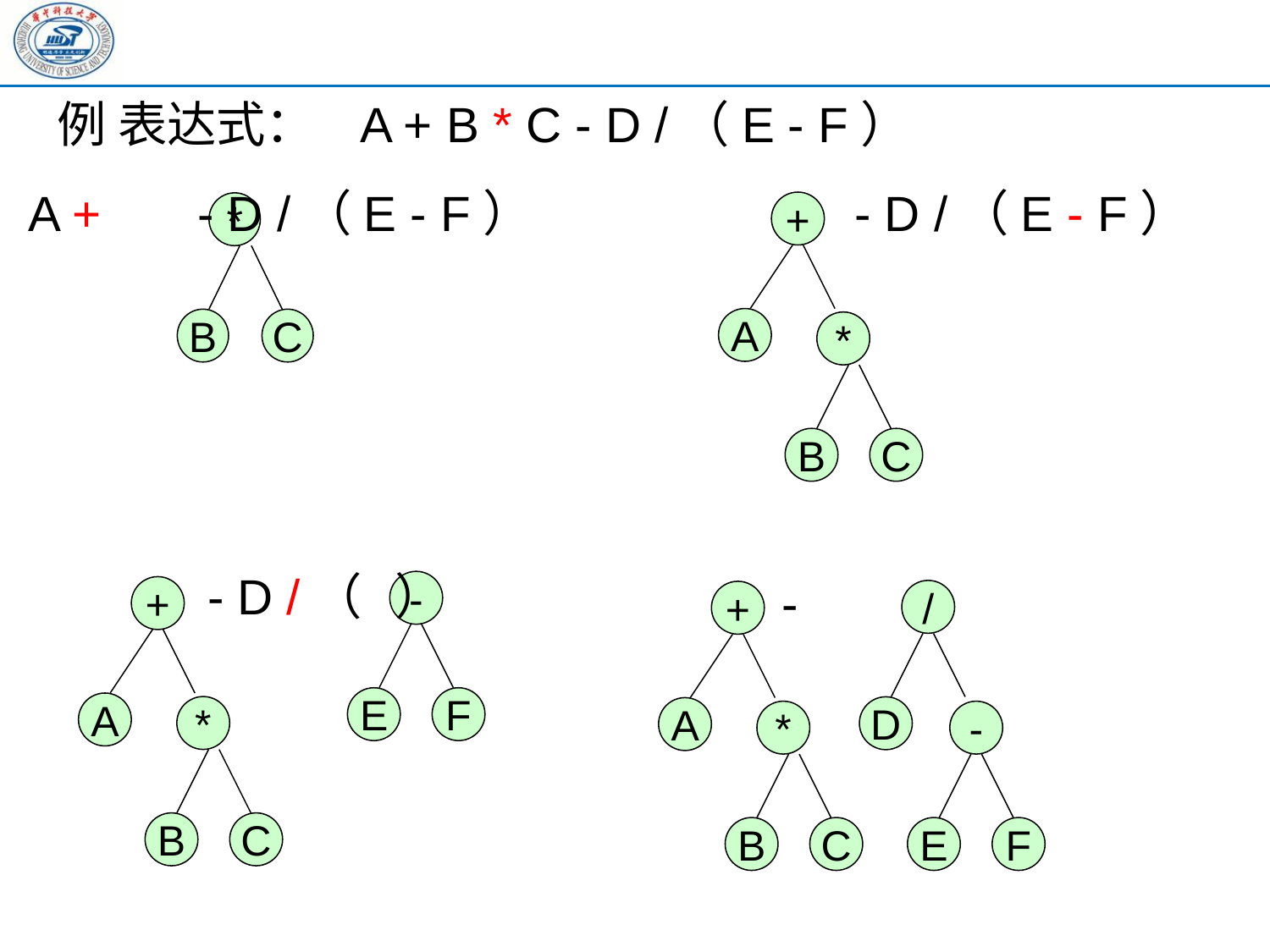

例 表达式：   A + B * C - D /（E - F）
   A +       - D /（E - F）
- D /（E - F）
+
*

A
B
C
*

B
C
- D /（   ）
   -
-
+
/
+

E
F
A
*
D
A
*
-

B
C
B
C
E
F